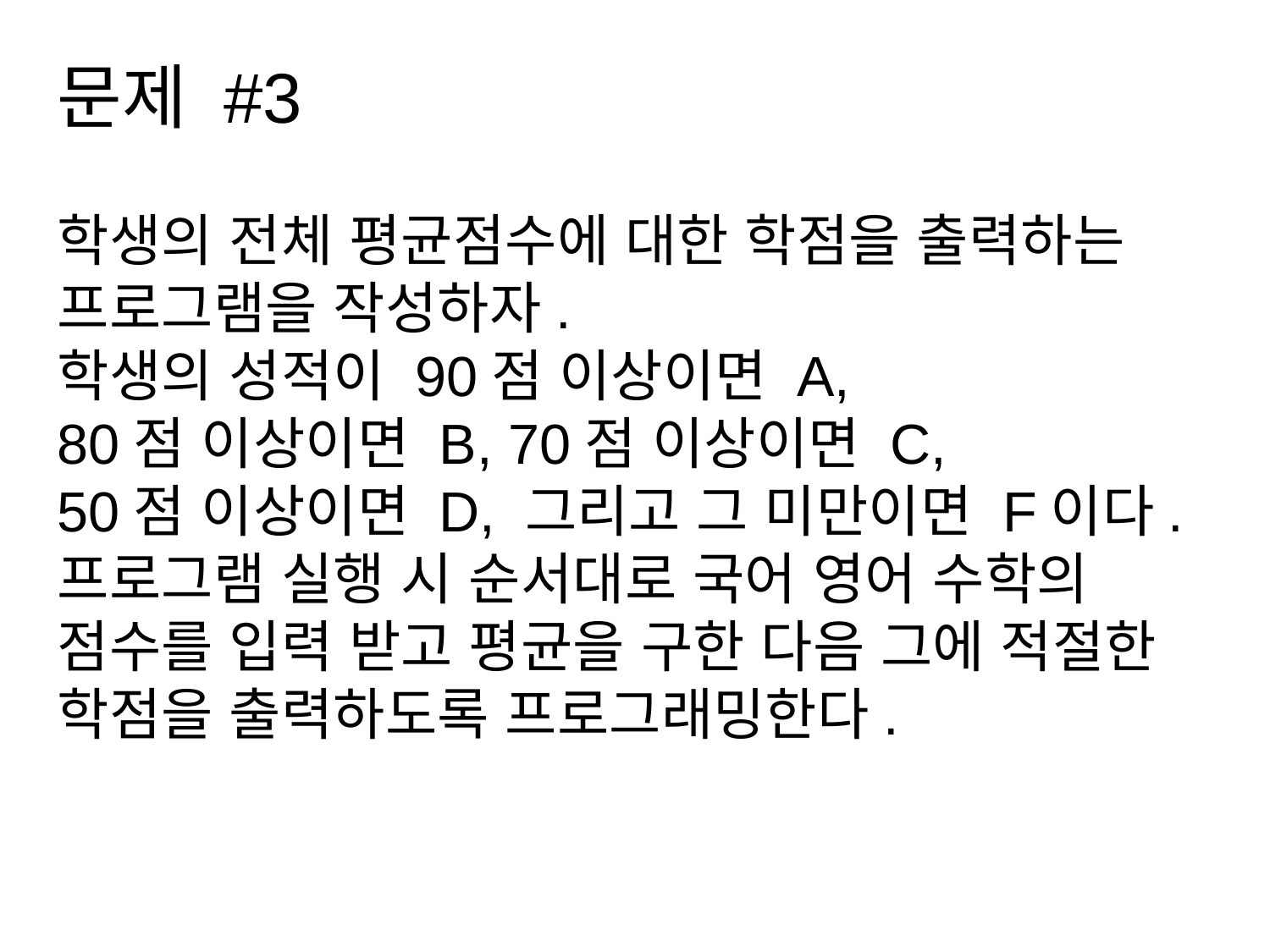

문제 #3

학생의 전체 평균점수에 대한 학점을 출력하는 프로그램을 작성하자.
학생의 성적이 90점 이상이면 A,
80점 이상이면 B, 70점 이상이면 C,
50점 이상이면 D, 그리고 그 미만이면 F이다.
프로그램 실행 시 순서대로 국어 영어 수학의 점수를 입력 받고 평균을 구한 다음 그에 적절한 학점을 출력하도록 프로그래밍한다.